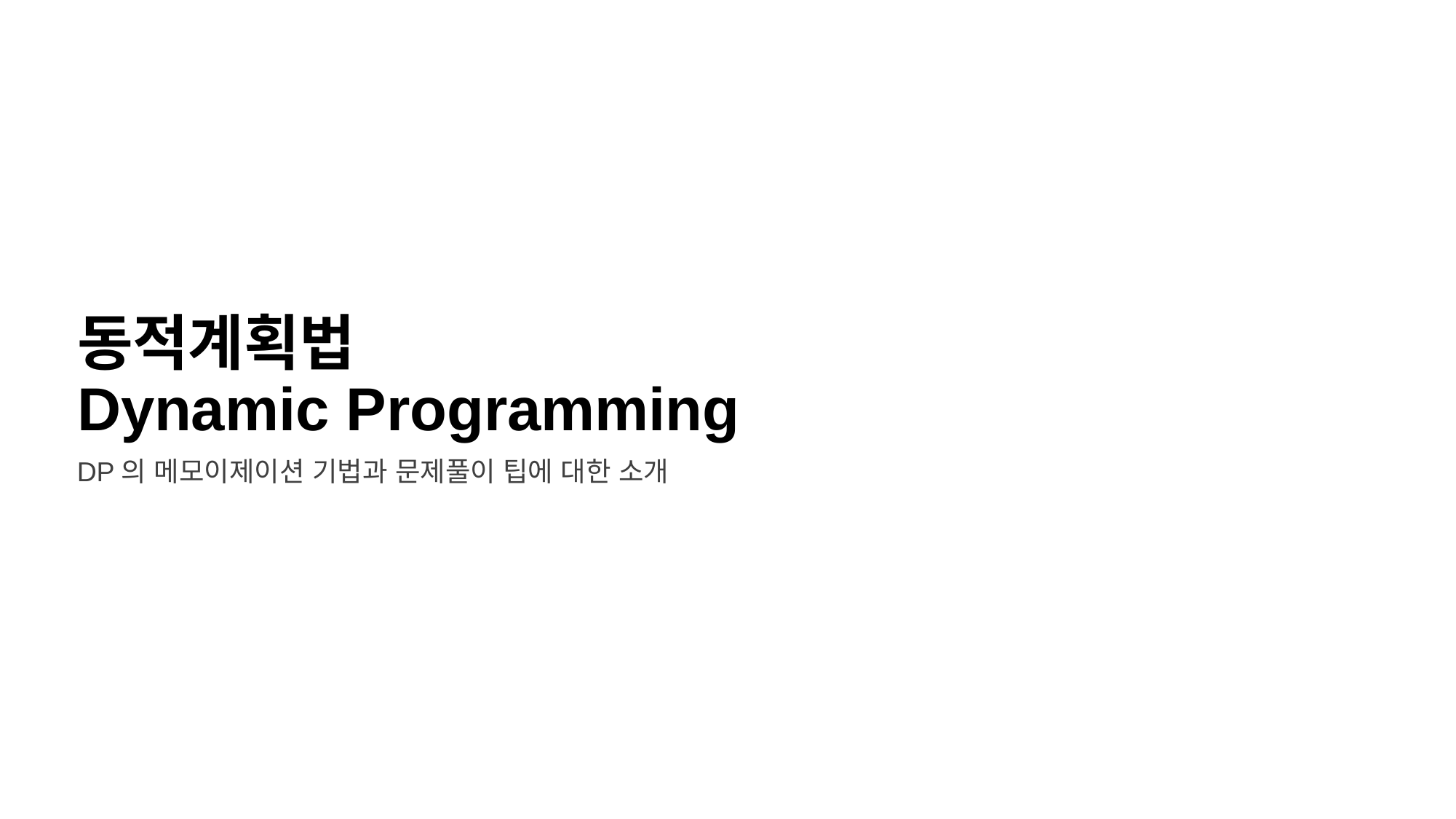

동적계획법
Dynamic Programming
DP의 메모이제이션 기법과 문제풀이 팁에 대한 소개